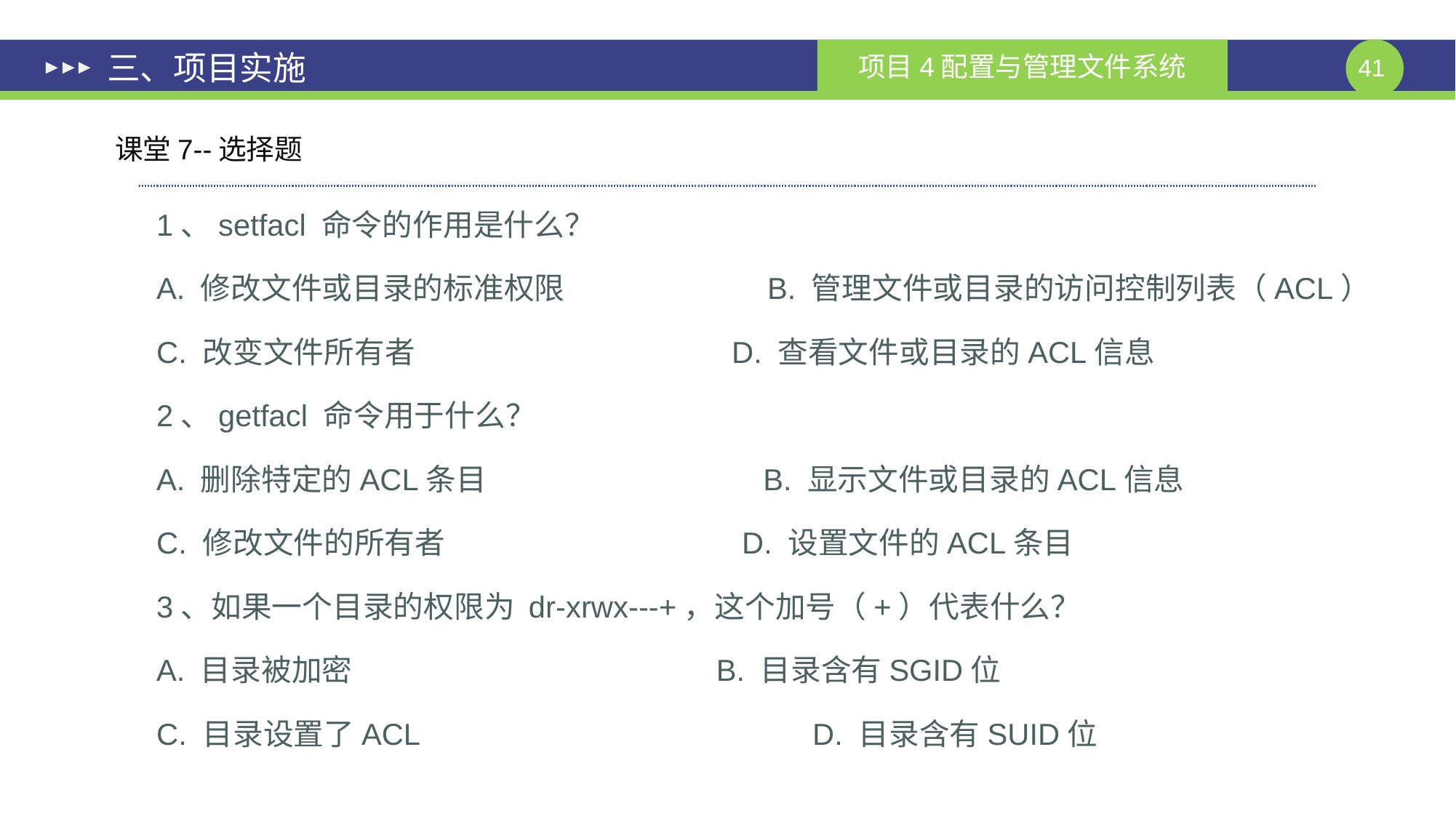

# 三、项目实施
课堂7--选择题
1、setfacl 命令的作用是什么？
A. 修改文件或目录的标准权限                             B. 管理文件或目录的访问控制列表（ACL）
C. 改变文件所有者                                              D. 查看文件或目录的ACL信息
2、getfacl 命令用于什么？
A. 删除特定的ACL条目                                        B. 显示文件或目录的ACL信息
C. 修改文件的所有者                                           D. 设置文件的ACL条目
3、如果一个目录的权限为 dr-xrwx---+，这个加号（+）代表什么？
A. 目录被加密                                                     B. 目录含有SGID位
C. 目录设置了ACL                                               D. 目录含有SUID位